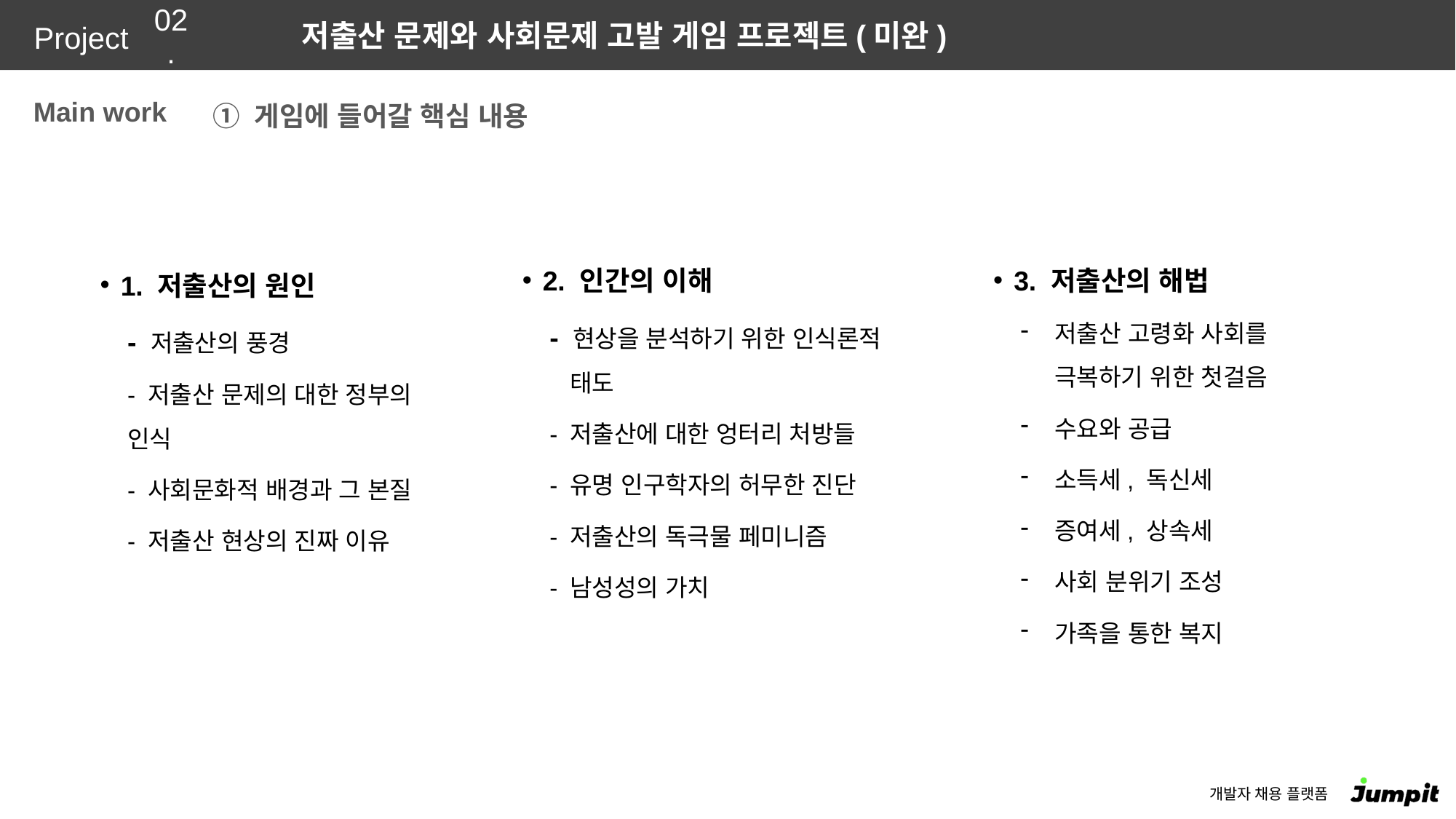

02.
저출산 문제와 사회문제 고발 게임 프로젝트(미완)
① 게임에 들어갈 핵심 내용
2. 인간의 이해
- 현상을 분석하기 위한 인식론적 태도
-	저출산에 대한 엉터리 처방들
- 유명 인구학자의 허무한 진단
- 저출산의 독극물 페미니즘
- 남성성의 가치

3. 저출산의 해법
저출산 고령화 사회를 극복하기 위한 첫걸음
수요와 공급
소득세, 독신세
증여세, 상속세
사회 분위기 조성
가족을 통한 복지

1. 저출산의 원인
- 저출산의 풍경
- 저출산 문제의 대한 정부의 인식
- 사회문화적 배경과 그 본질
- 저출산 현상의 진짜 이유